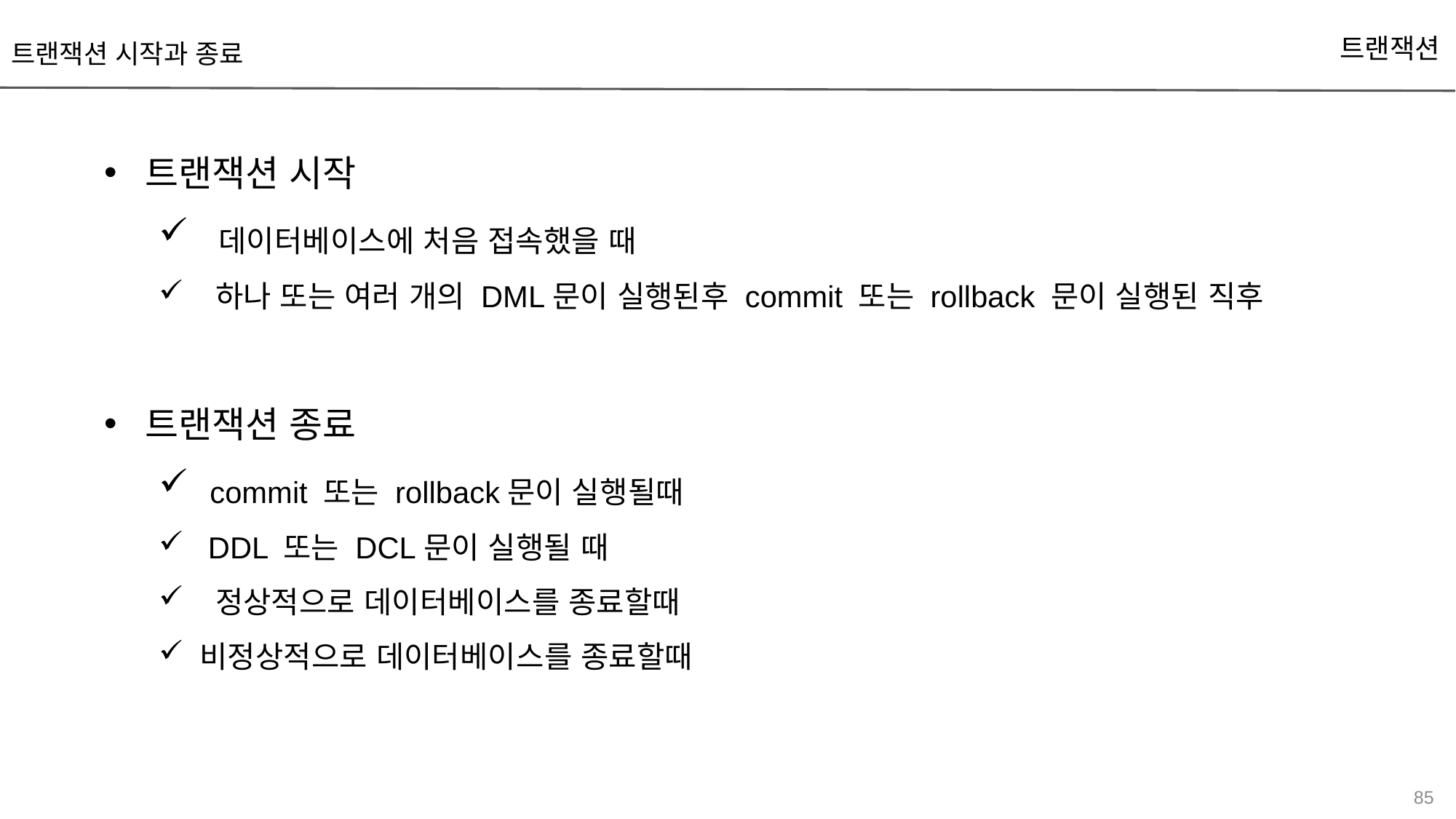

트랜잭션 시작과 종료
트랜잭션
트랜잭션 시작
 데이터베이스에 처음 접속했을 때
 하나 또는 여러 개의 DML문이 실행된후 commit 또는 rollback 문이 실행된 직후

트랜잭션 종료
 commit 또는 rollback문이 실행될때
 DDL 또는 DCL문이 실행될 때
 정상적으로 데이터베이스를 종료할때
비정상적으로 데이터베이스를 종료할때
85